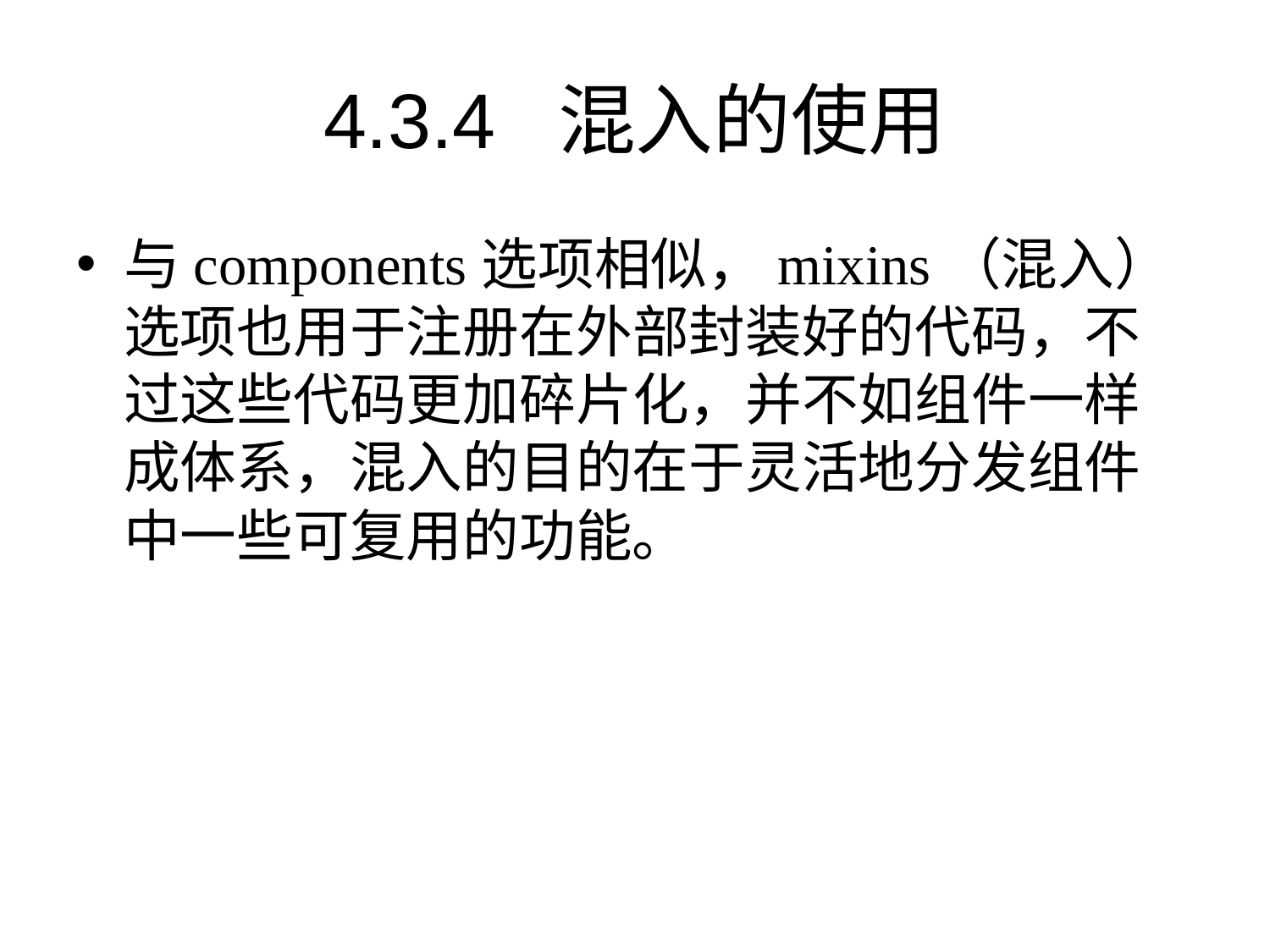

# 4.3.4  混入的使用
与components选项相似，mixins（混入）选项也用于注册在外部封装好的代码，不过这些代码更加碎片化，并不如组件一样成体系，混入的目的在于灵活地分发组件中一些可复用的功能。